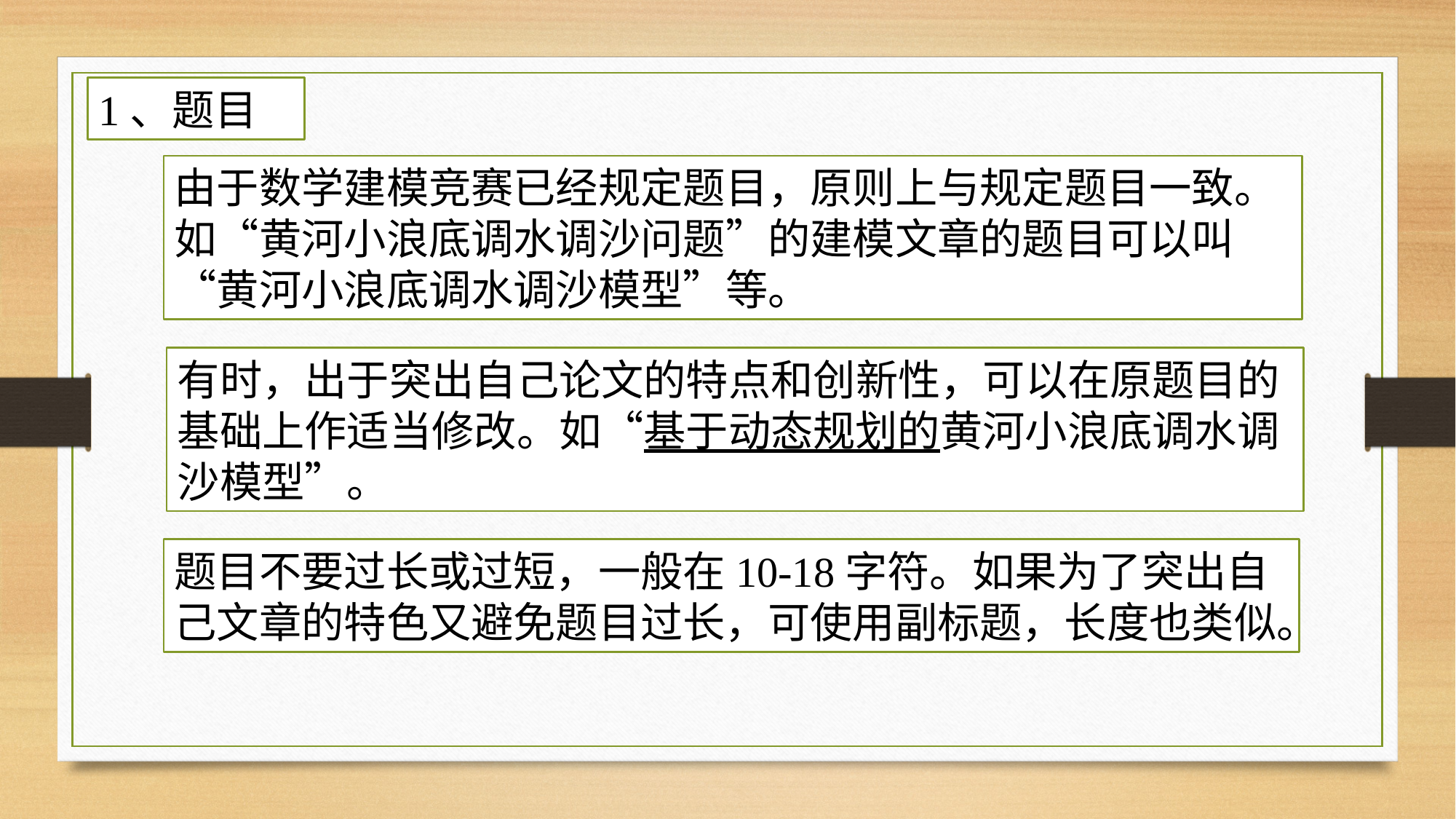

1、题目
由于数学建模竞赛已经规定题目，原则上与规定题目一致。如“黄河小浪底调水调沙问题”的建模文章的题目可以叫“黄河小浪底调水调沙模型”等。
有时，出于突出自己论文的特点和创新性，可以在原题目的基础上作适当修改。如“基于动态规划的黄河小浪底调水调沙模型”。
题目不要过长或过短，一般在10-18字符。如果为了突出自己文章的特色又避免题目过长，可使用副标题，长度也类似。